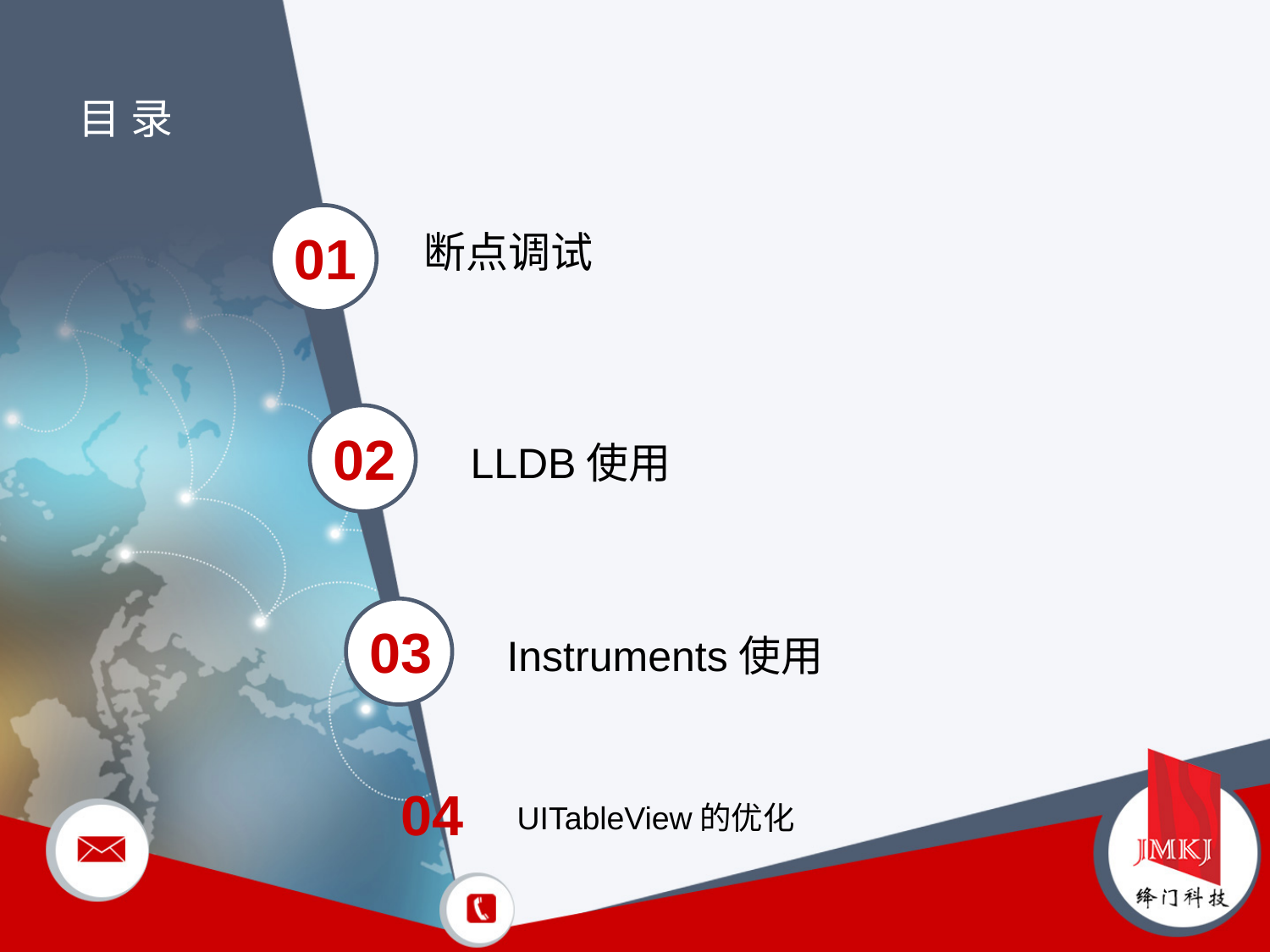

目 录

01
断点调试

02
LLDB使用

03
Instruments使用
04
UITableView的优化